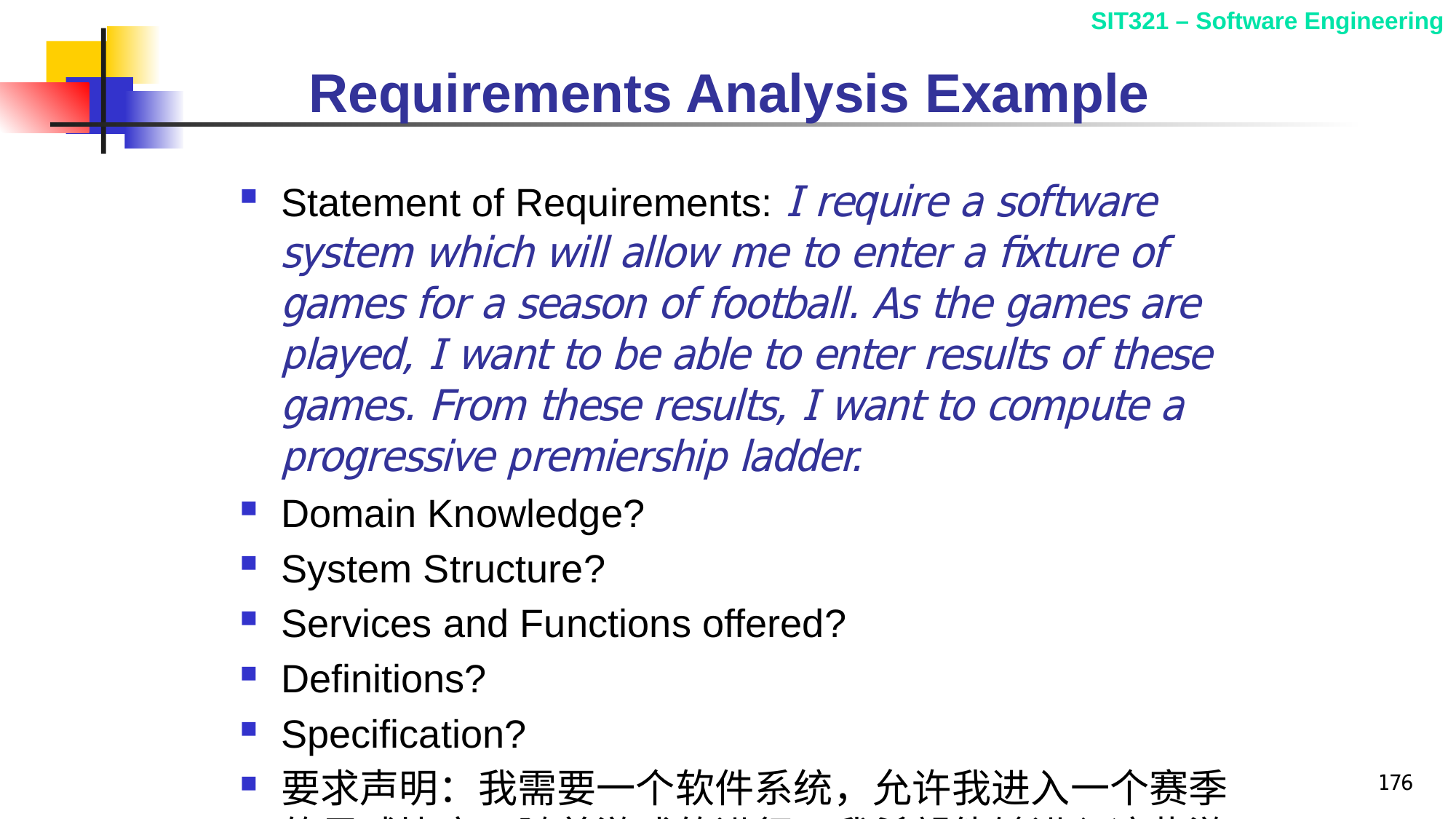

# Requirements Analysis Example
Statement of Requirements: I require a software system which will allow me to enter a fixture of games for a season of football. As the games are played, I want to be able to enter results of these games. From these results, I want to compute a progressive premiership ladder.
Domain Knowledge?
System Structure?
Services and Functions offered?
Definitions?
Specification?
要求声明：我需要一个软件系统，允许我进入一个赛季的足球比赛。随着游戏的进行，我希望能够进入这些游戏的结果。从这些结果中，我想计算一个渐进的总理阶梯。
领域知识？
系统结构？
提供的服务和功能？
定义？
规范？

176